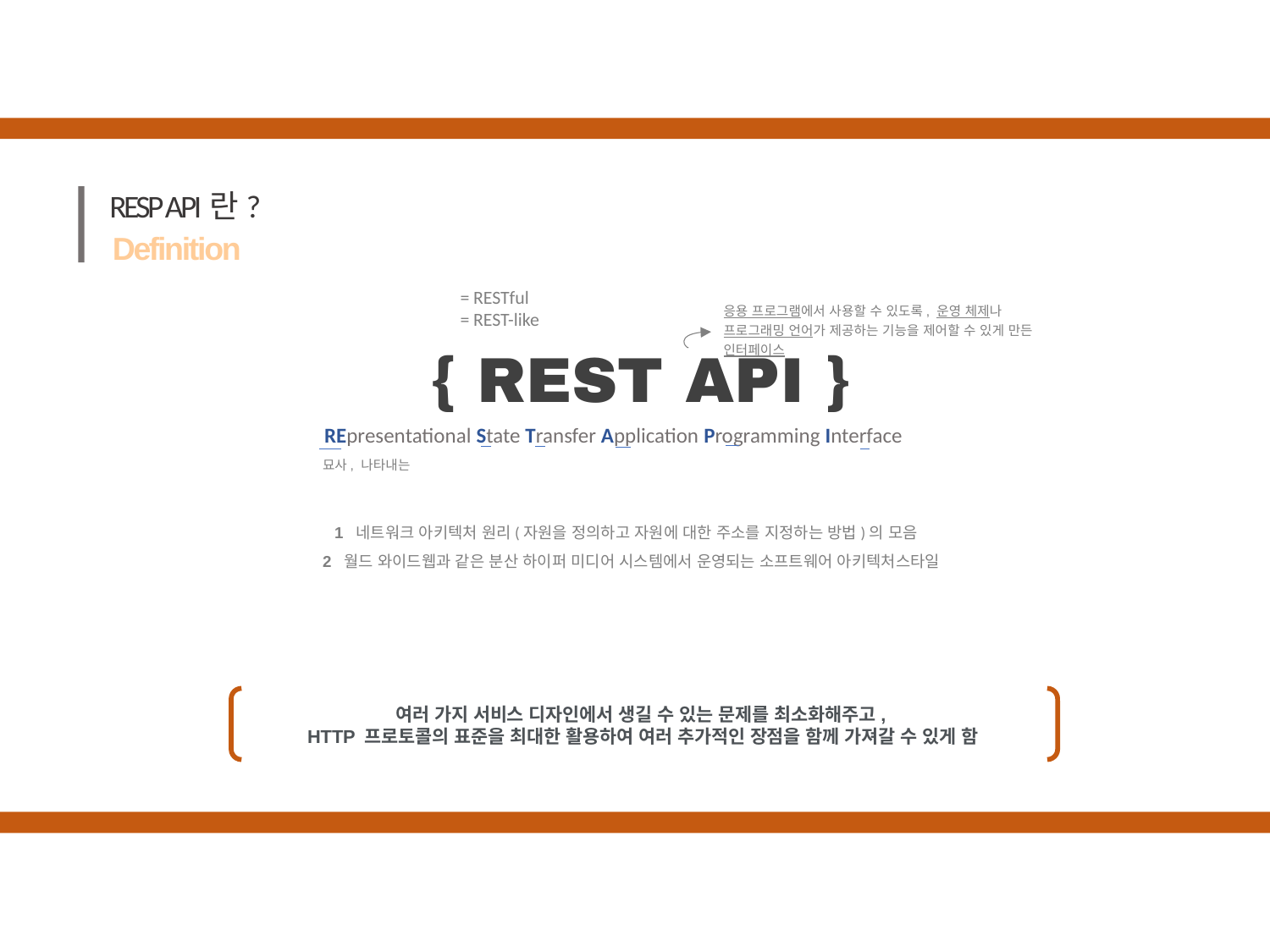

RESP API란?

Definition
= RESTful
= REST-like
응용 프로그램에서 사용할 수 있도록, 운영 체제나 프로그래밍 언어가 제공하는 기능을 제어할 수 있게 만든 인터페이스
{ REST API }
REpresentational State Transfer Application Programming Interface
묘사, 나타내는
1  네트워크 아키텍처 원리(자원을 정의하고 자원에 대한 주소를 지정하는 방법)의 모음
2  월드 와이드웹과 같은 분산 하이퍼 미디어 시스템에서 운영되는 소프트웨어 아키텍처스타일

여러 가지 서비스 디자인에서 생길 수 있는 문제를 최소화해주고,
 HTTP 프로토콜의 표준을 최대한 활용하여 여러 추가적인 장점을 함께 가져갈 수 있게 함